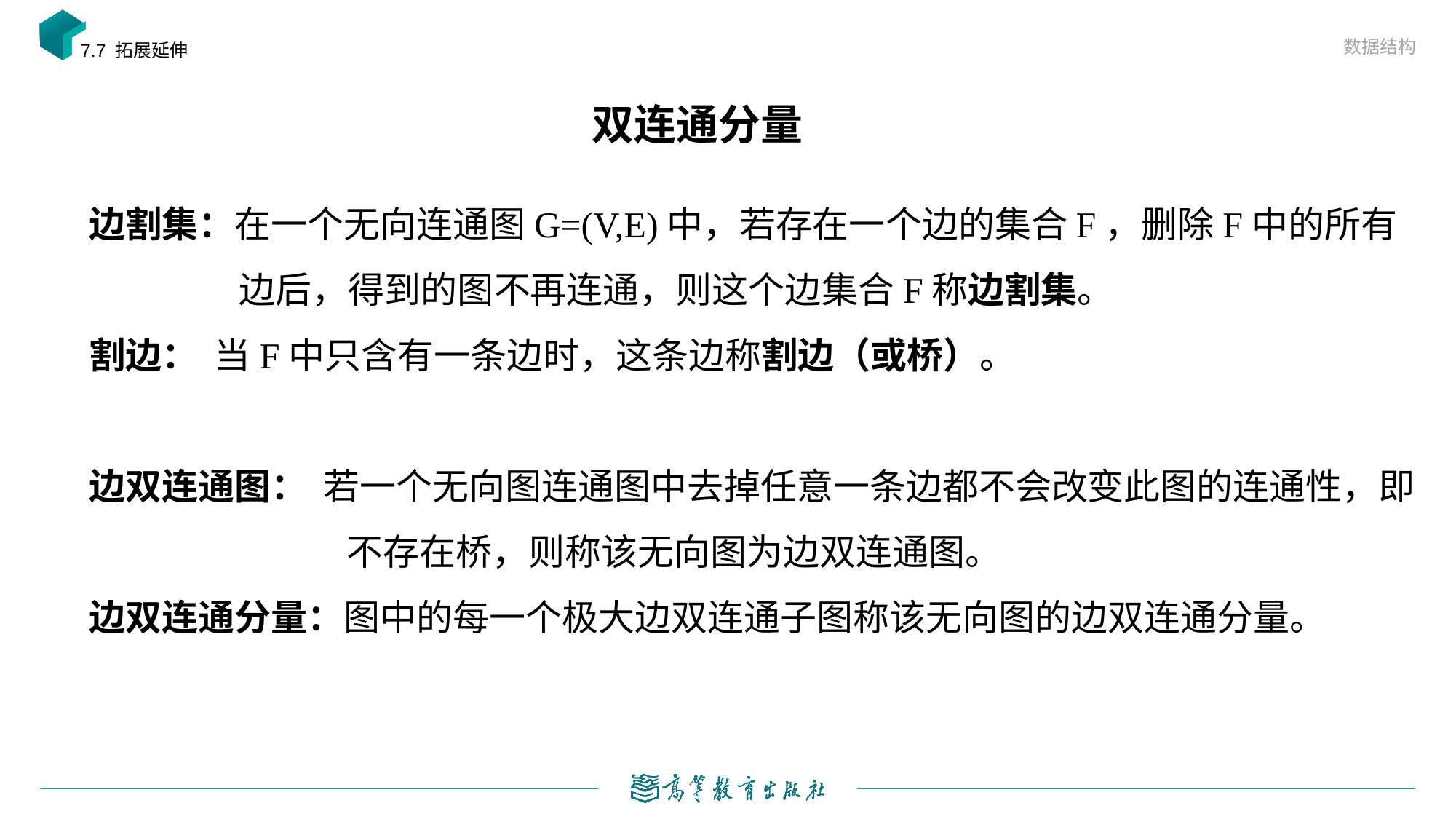

数据结构
7.7 拓展延伸

# 双连通分量
边割集：在一个无向连通图G=(V,E)中，若存在一个边的集合F，删除F中的所有边后，得到的图不再连通，则这个边集合F称边割集。
割边：  当F中只含有一条边时，这条边称割边（或桥）。

边双连通图：  若一个无向图连通图中去掉任意一条边都不会改变此图的连通性，即不存在桥，则称该无向图为边双连通图。
边双连通分量：图中的每一个极大边双连通子图称该无向图的边双连通分量。